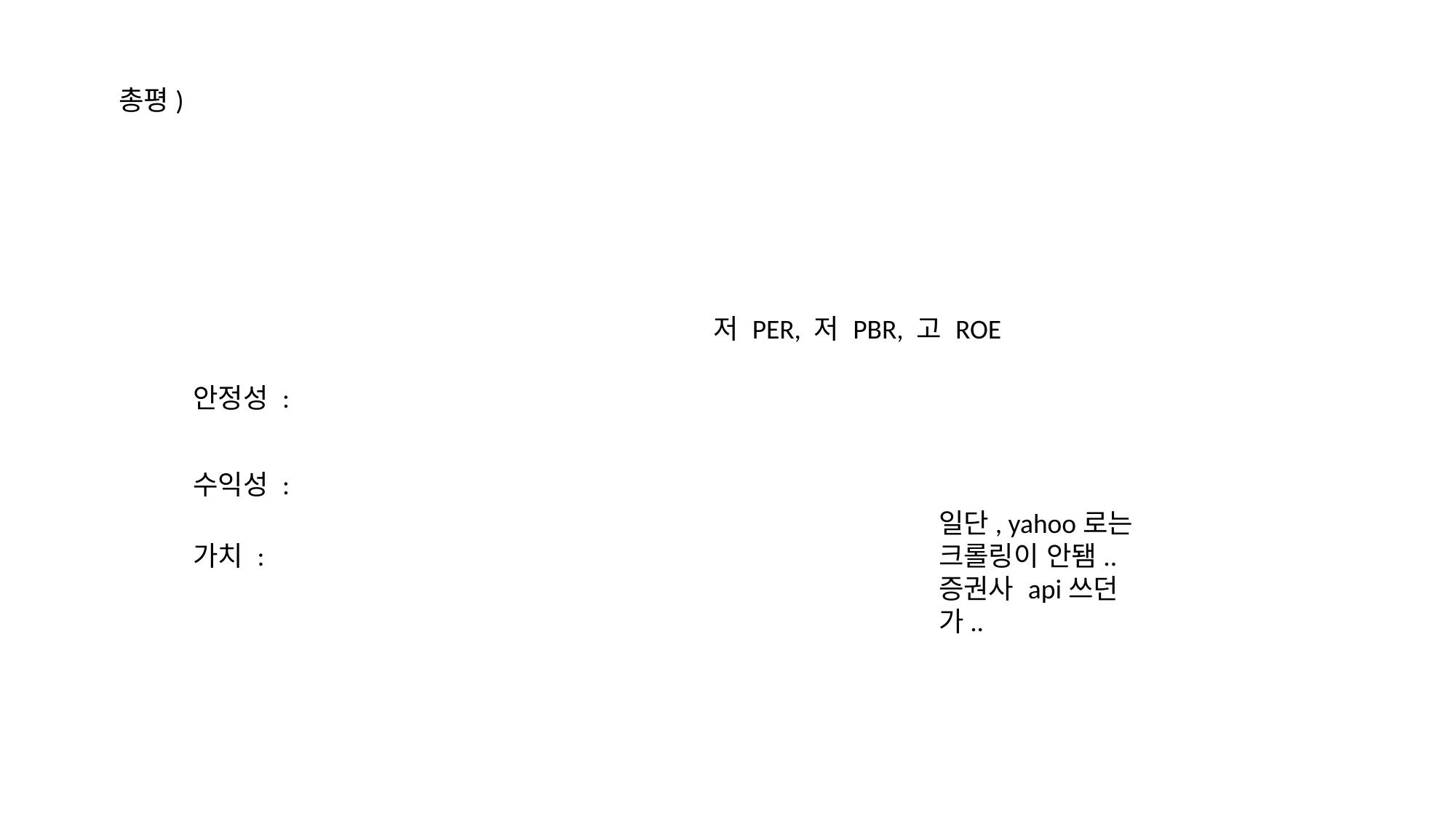

총평)
저 PER, 저 PBR, 고 ROE
안정성 :
수익성 :
일단, yahoo로는 크롤링이 안됌..
증권사 api쓰던가..
가치 :